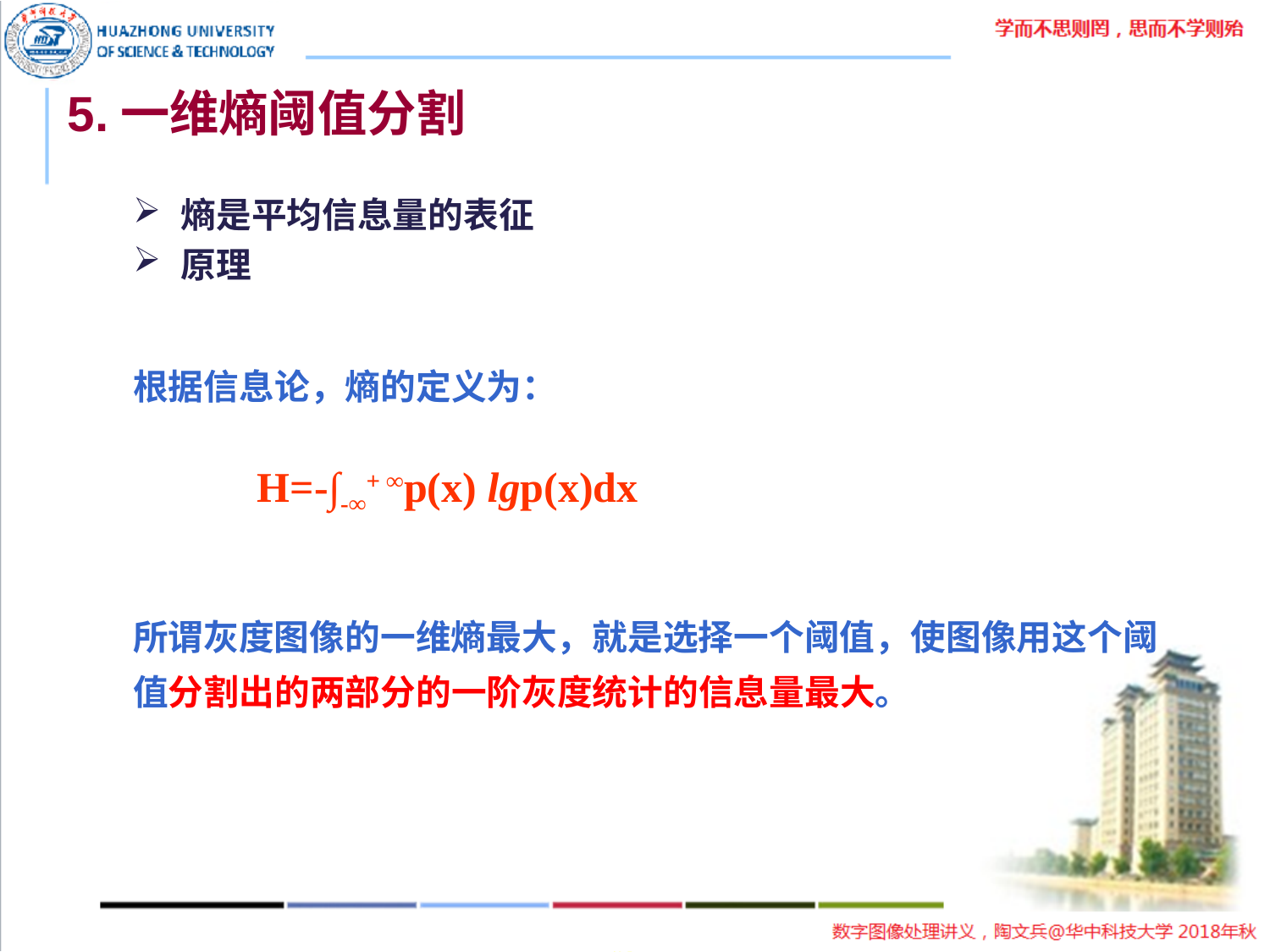

5.一维熵阈值分割
熵是平均信息量的表征
原理
根据信息论，熵的定义为：
H=-∫-∞+ ∞p(x) lgp(x)dx
所谓灰度图像的一维熵最大，就是选择一个阈值，使图像用这个阈值分割出的两部分的一阶灰度统计的信息量最大。